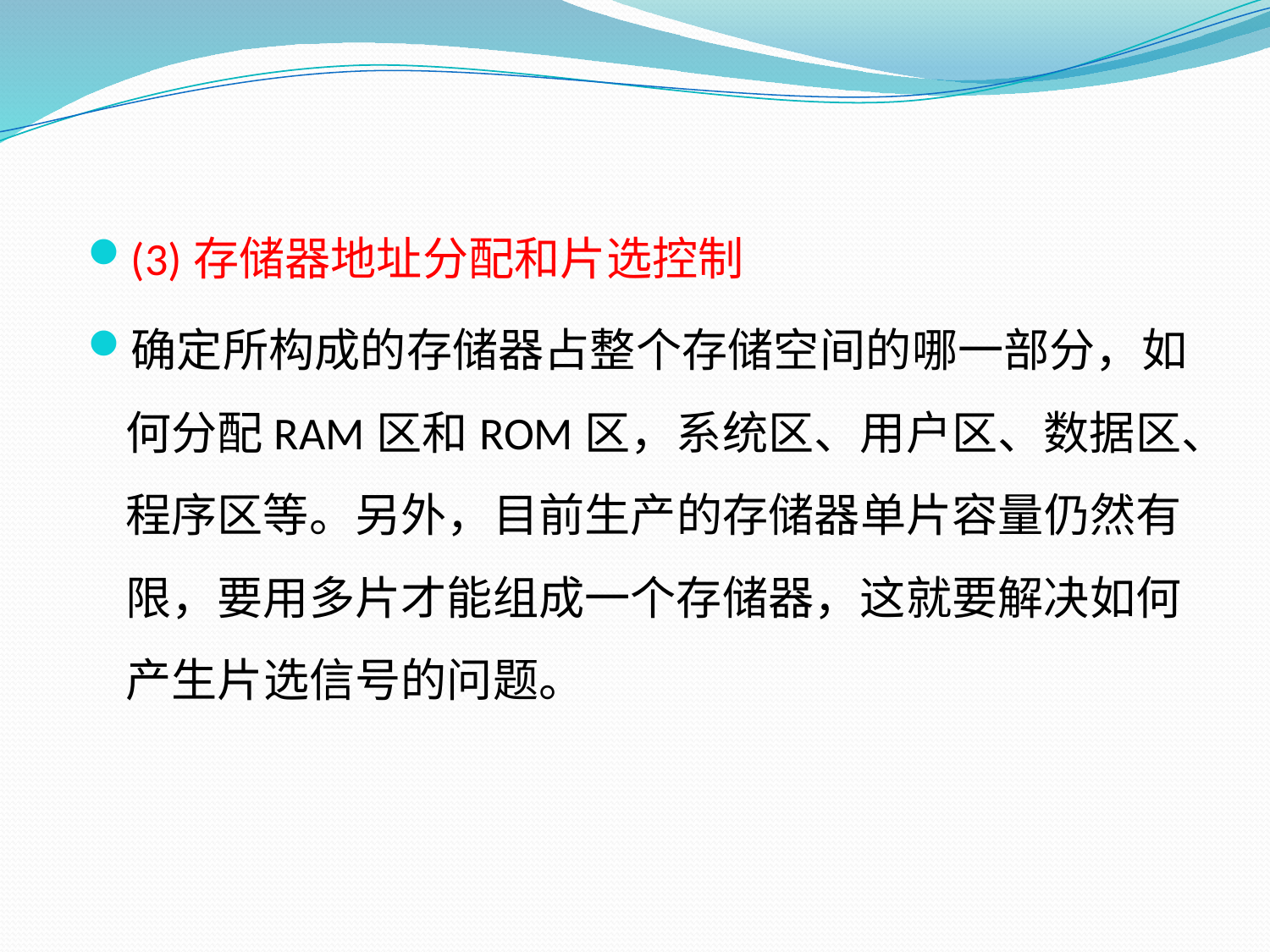

(3)存储器地址分配和片选控制
确定所构成的存储器占整个存储空间的哪一部分，如何分配RAM区和ROM区，系统区、用户区、数据区、程序区等。另外，目前生产的存储器单片容量仍然有限，要用多片才能组成一个存储器，这就要解决如何产生片选信号的问题。